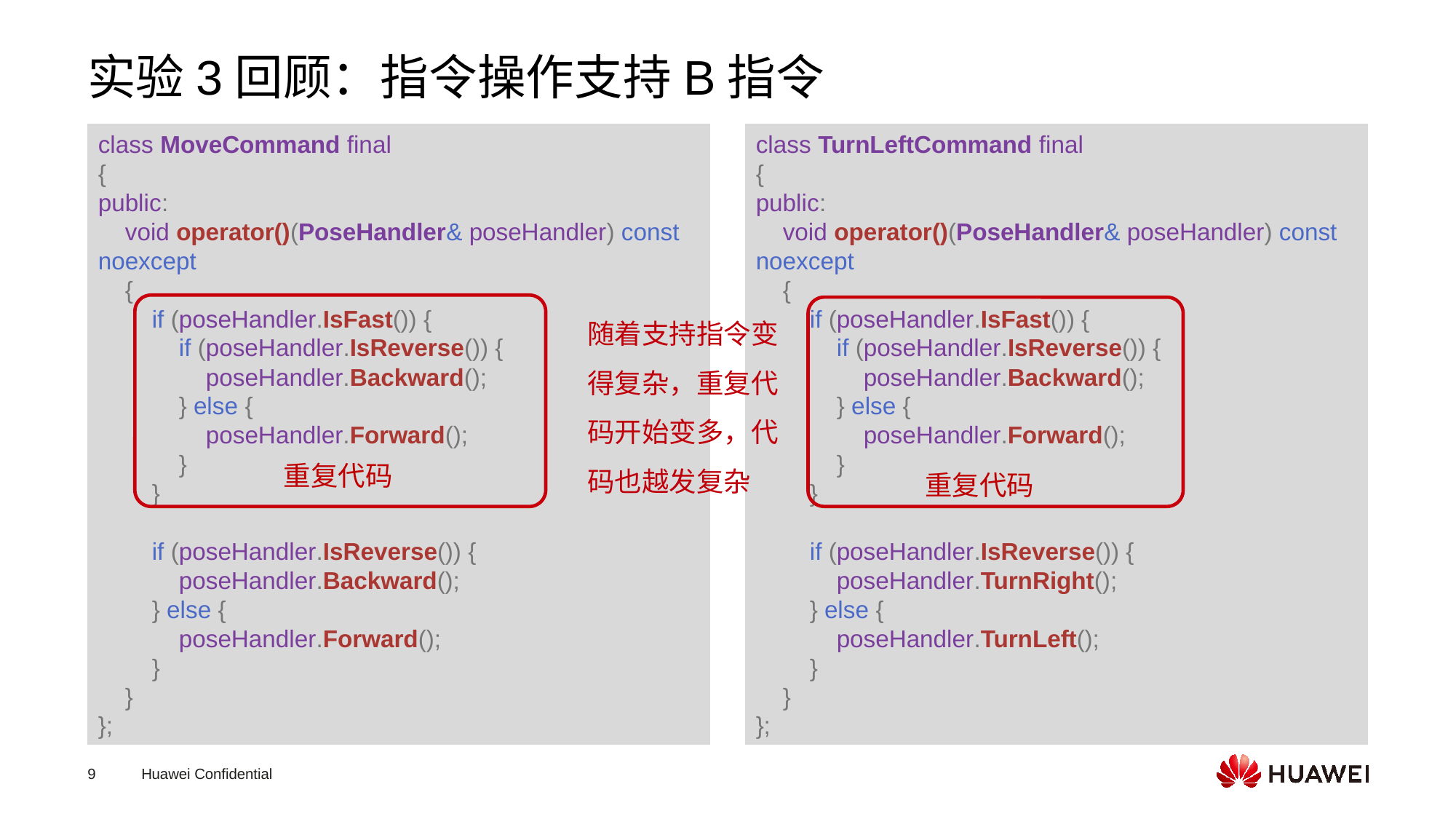

# 实验3回顾：指令操作支持B指令
class MoveCommand final
{
public:
    void operator()(PoseHandler& poseHandler) const noexcept
    {
        if (poseHandler.IsFast()) {
            if (poseHandler.IsReverse()) {
                poseHandler.Backward();
            } else {
                poseHandler.Forward();
            }
        }
        if (poseHandler.IsReverse()) {
            poseHandler.Backward();
        } else {
            poseHandler.Forward();
        }
    }
};
class TurnLeftCommand final
{
public:
    void operator()(PoseHandler& poseHandler) const noexcept
    {
        if (poseHandler.IsFast()) {
            if (poseHandler.IsReverse()) {
                poseHandler.Backward();
            } else {
                poseHandler.Forward();
            }
        }
        if (poseHandler.IsReverse()) {
            poseHandler.TurnRight();
        } else {
            poseHandler.TurnLeft();
        }
    }
};

随着支持指令变得复杂，重复代码开始变多，代码也越发复杂

重复代码
重复代码